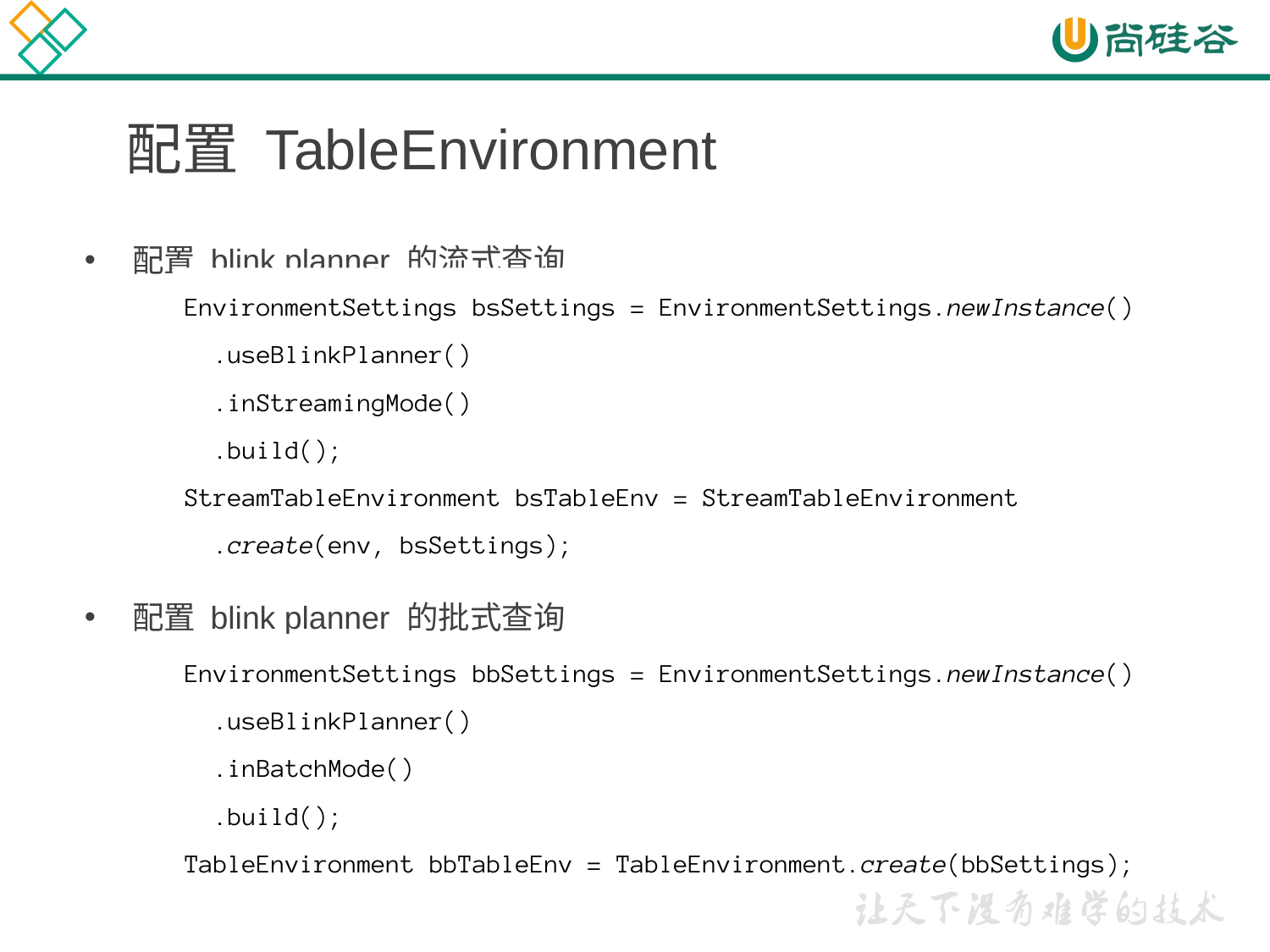

# 配置 TableEnvironment
配置 blink planner 的流式查询
EnvironmentSettings bsSettings = EnvironmentSettings.newInstance()
  .useBlinkPlanner()
  .inStreamingMode()
  .build();
StreamTableEnvironment bsTableEnv = StreamTableEnvironment
  .create(env, bsSettings);
配置 blink planner 的批式查询
EnvironmentSettings bbSettings = EnvironmentSettings.newInstance()
  .useBlinkPlanner()
  .inBatchMode()
  .build();
TableEnvironment bbTableEnv = TableEnvironment.create(bbSettings);